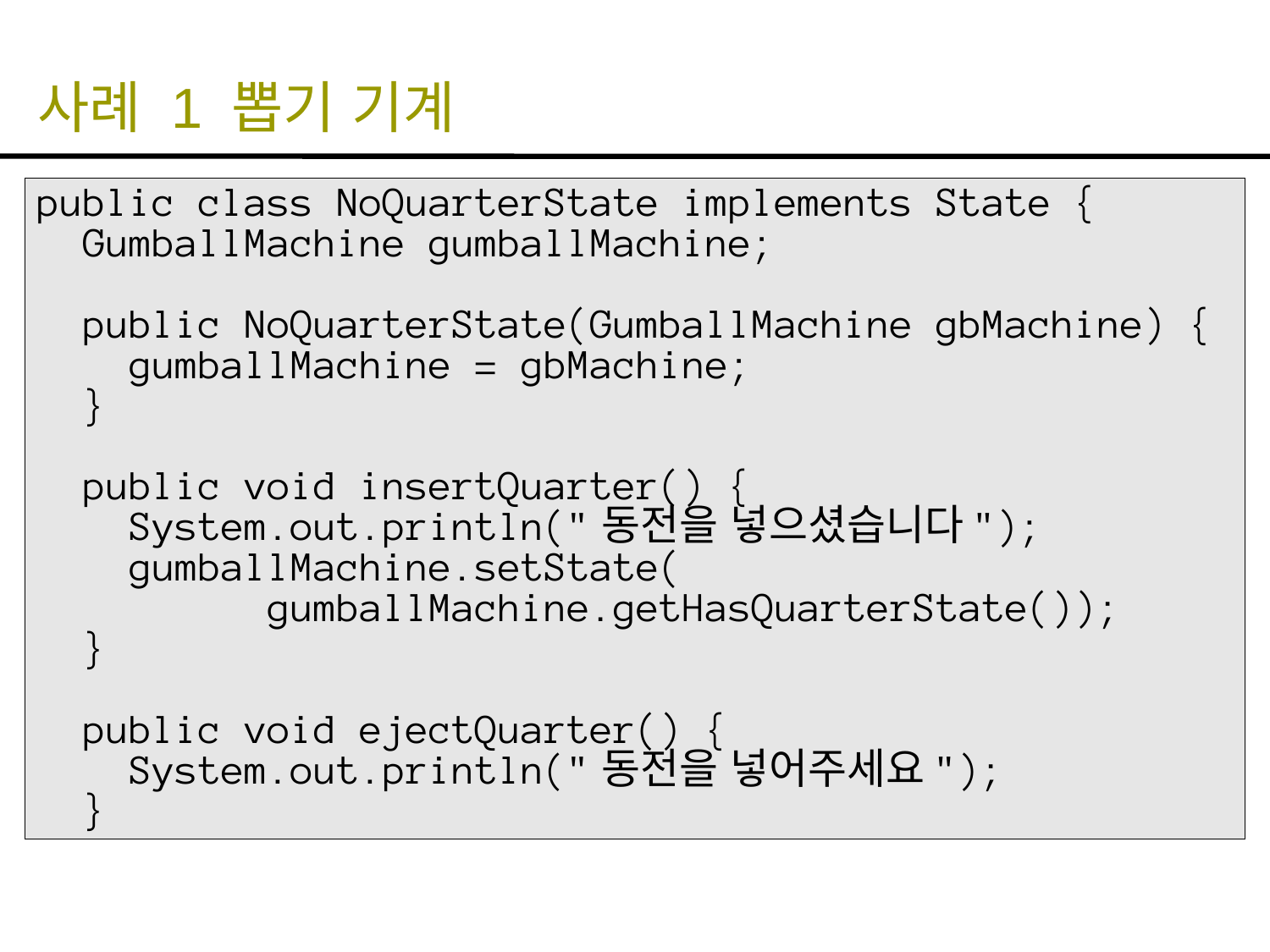

# 사례 1 뽑기 기계

public class NoQuarterState implements State {
  GumballMachine gumballMachine;

  public NoQuarterState(GumballMachine gbMachine) {
    gumballMachine = gbMachine;
  }

  public void insertQuarter() {
    System.out.println("동전을 넣으셨습니다");
    gumballMachine.setState(
          gumballMachine.getHasQuarterState());
  }

  public void ejectQuarter() {
    System.out.println("동전을 넣어주세요");
  }